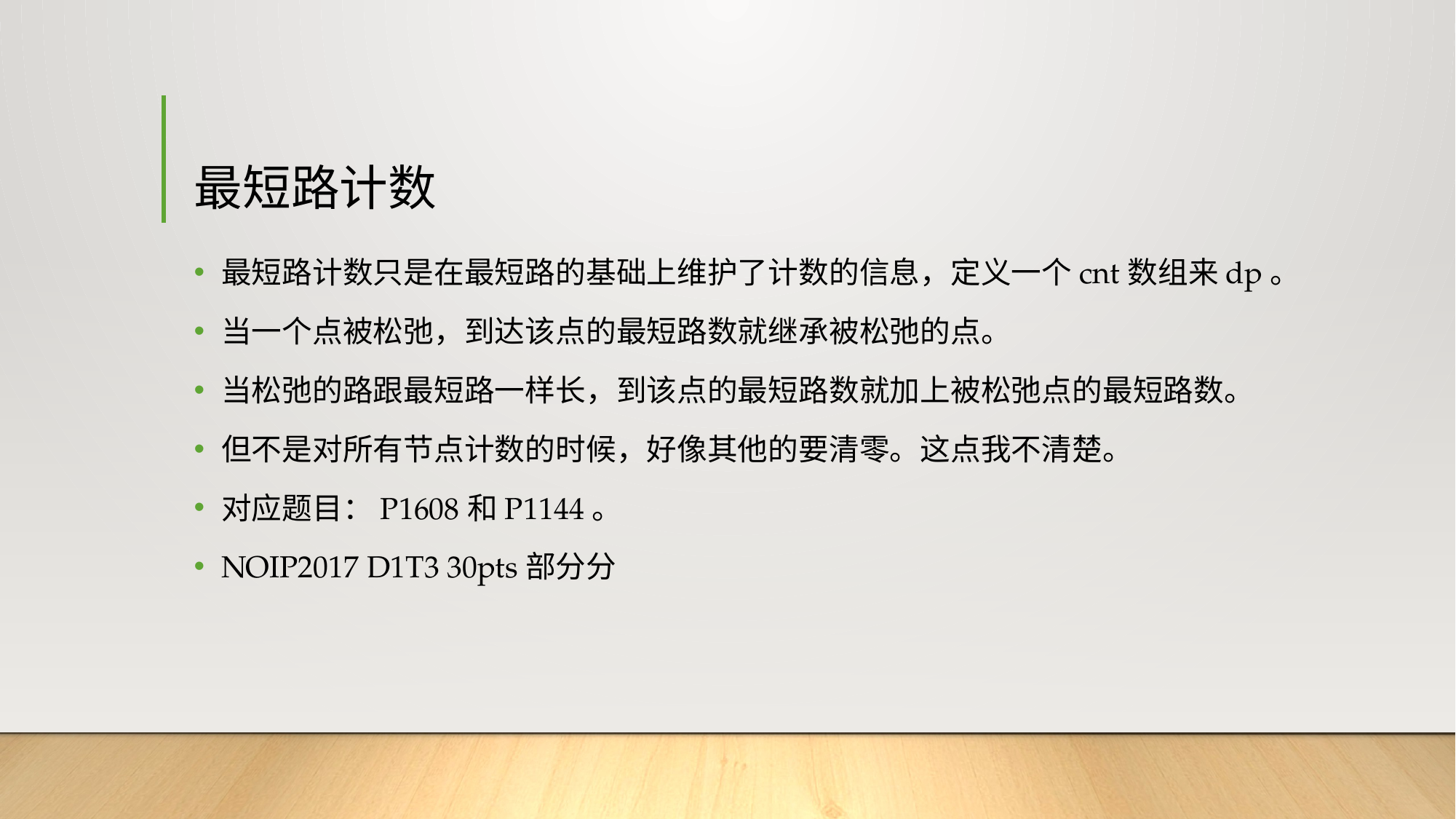

# 最短路计数
最短路计数只是在最短路的基础上维护了计数的信息，定义一个cnt数组来dp。
当一个点被松弛，到达该点的最短路数就继承被松弛的点。
当松弛的路跟最短路一样长，到该点的最短路数就加上被松弛点的最短路数。
但不是对所有节点计数的时候，好像其他的要清零。这点我不清楚。
对应题目：P1608和P1144。
NOIP2017 D1T3 30pts部分分